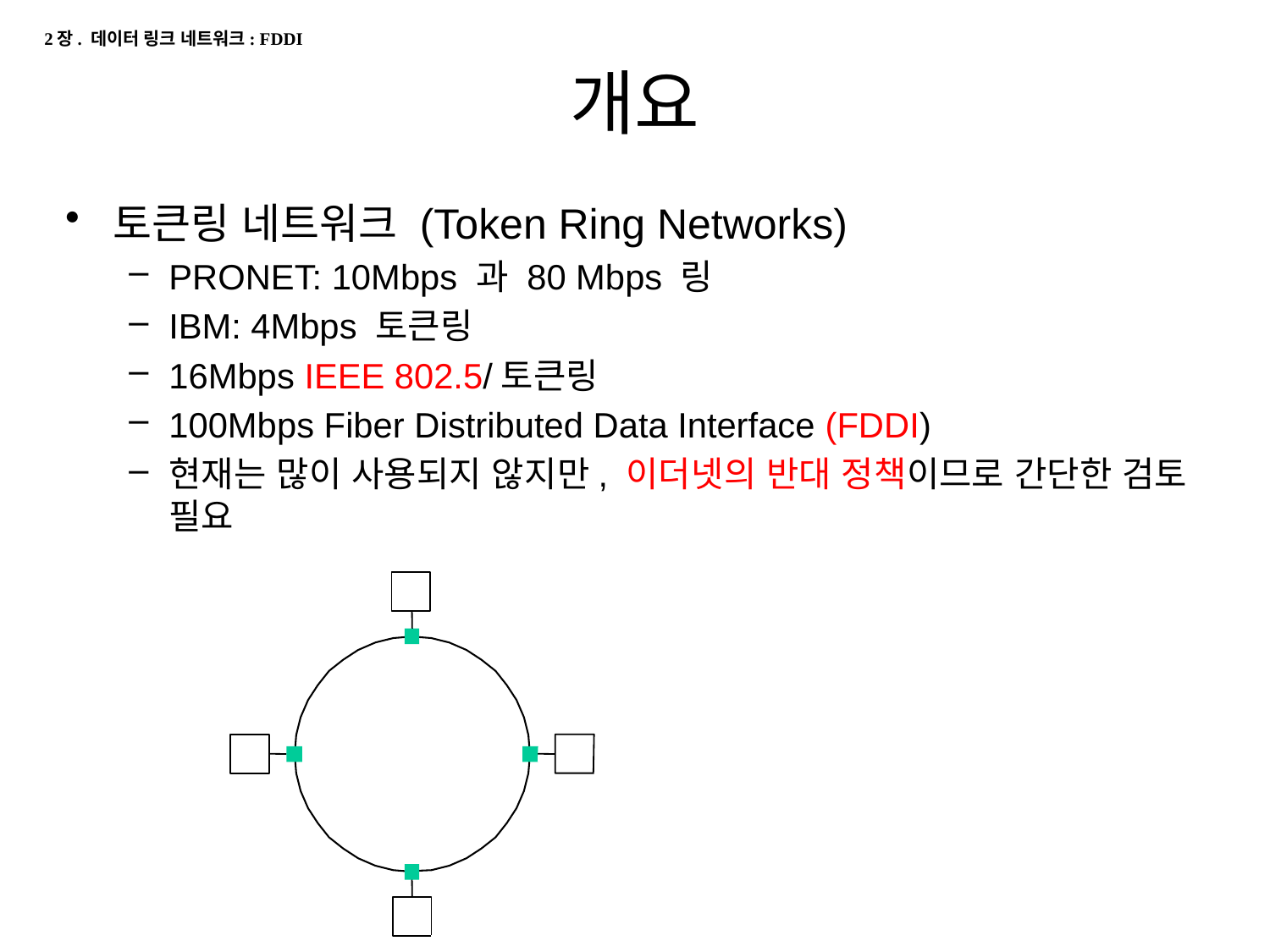

2장. 데이터 링크 네트워크: FDDI
# 개요
토큰링 네트워크 (Token Ring Networks)
PRONET: 10Mbps 과 80 Mbps 링
IBM: 4Mbps 토큰링
16Mbps IEEE 802.5/토큰링
100Mbps Fiber Distributed Data Interface (FDDI)
현재는 많이 사용되지 않지만, 이더넷의 반대 정책이므로 간단한 검토 필요